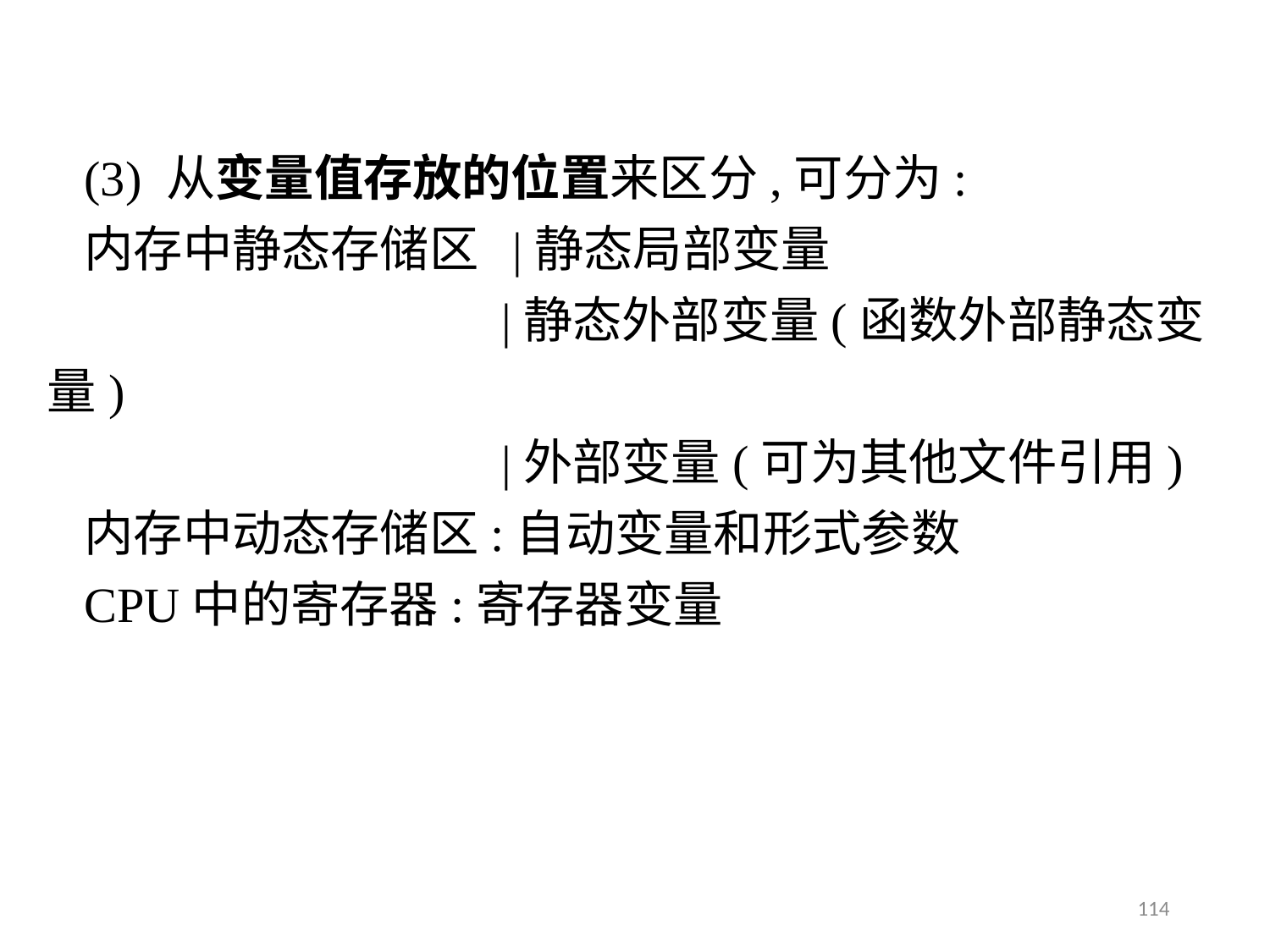

(3) 从变量值存放的位置来区分,可分为:
内存中静态存储区  |静态局部变量
                                  |静态外部变量(函数外部静态变量)
                                  |外部变量(可为其他文件引用)
内存中动态存储区:自动变量和形式参数
CPU中的寄存器:寄存器变量
114